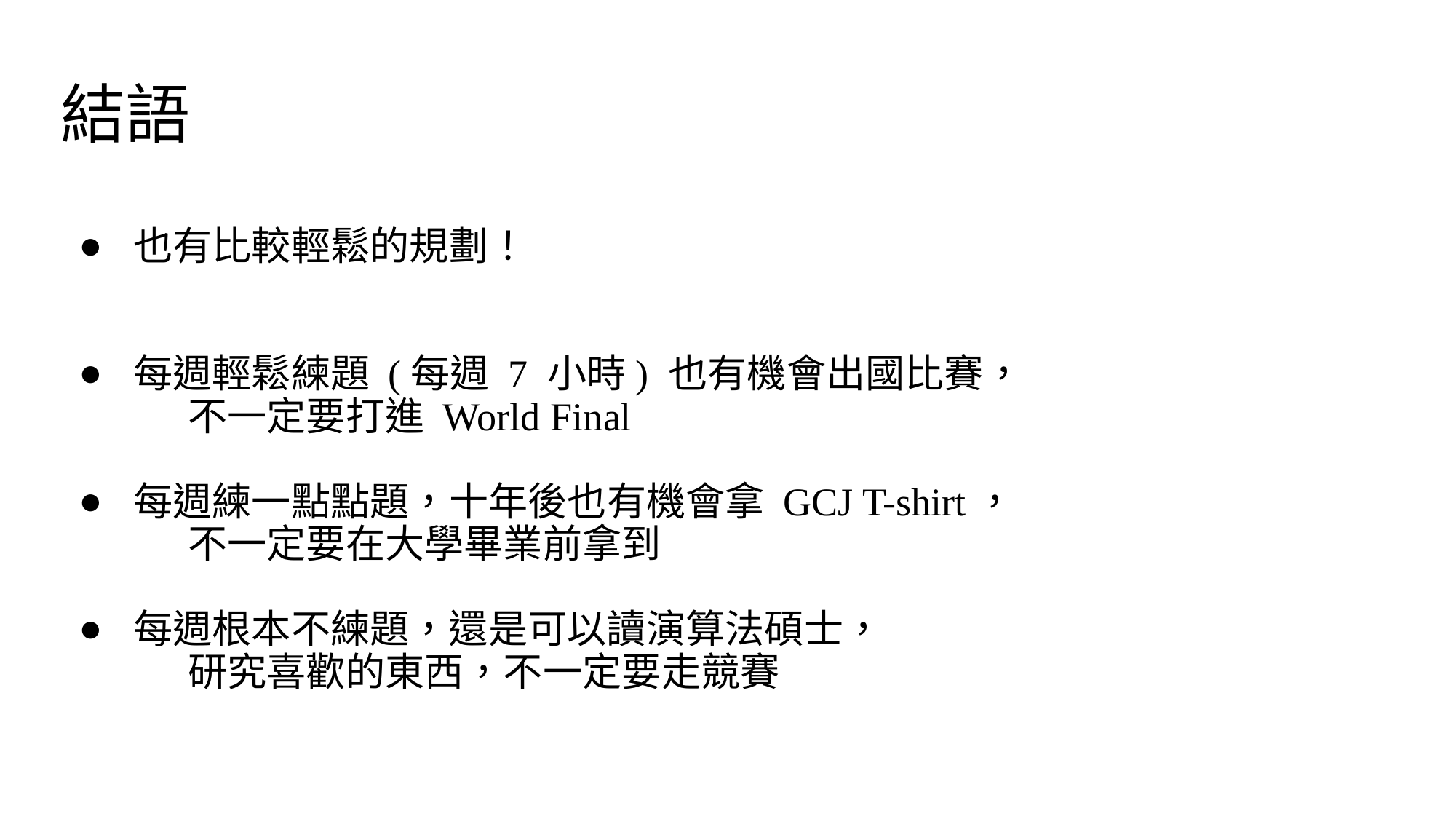

# 結語
也有比較輕鬆的規劃！

每週輕鬆練題 (每週 7 小時) 也有機會出國比賽，
	不一定要打進 World Final

每週練一點點題，十年後也有機會拿 GCJ T-shirt，
	不一定要在大學畢業前拿到

每週根本不練題，還是可以讀演算法碩士，
	研究喜歡的東西，不一定要走競賽